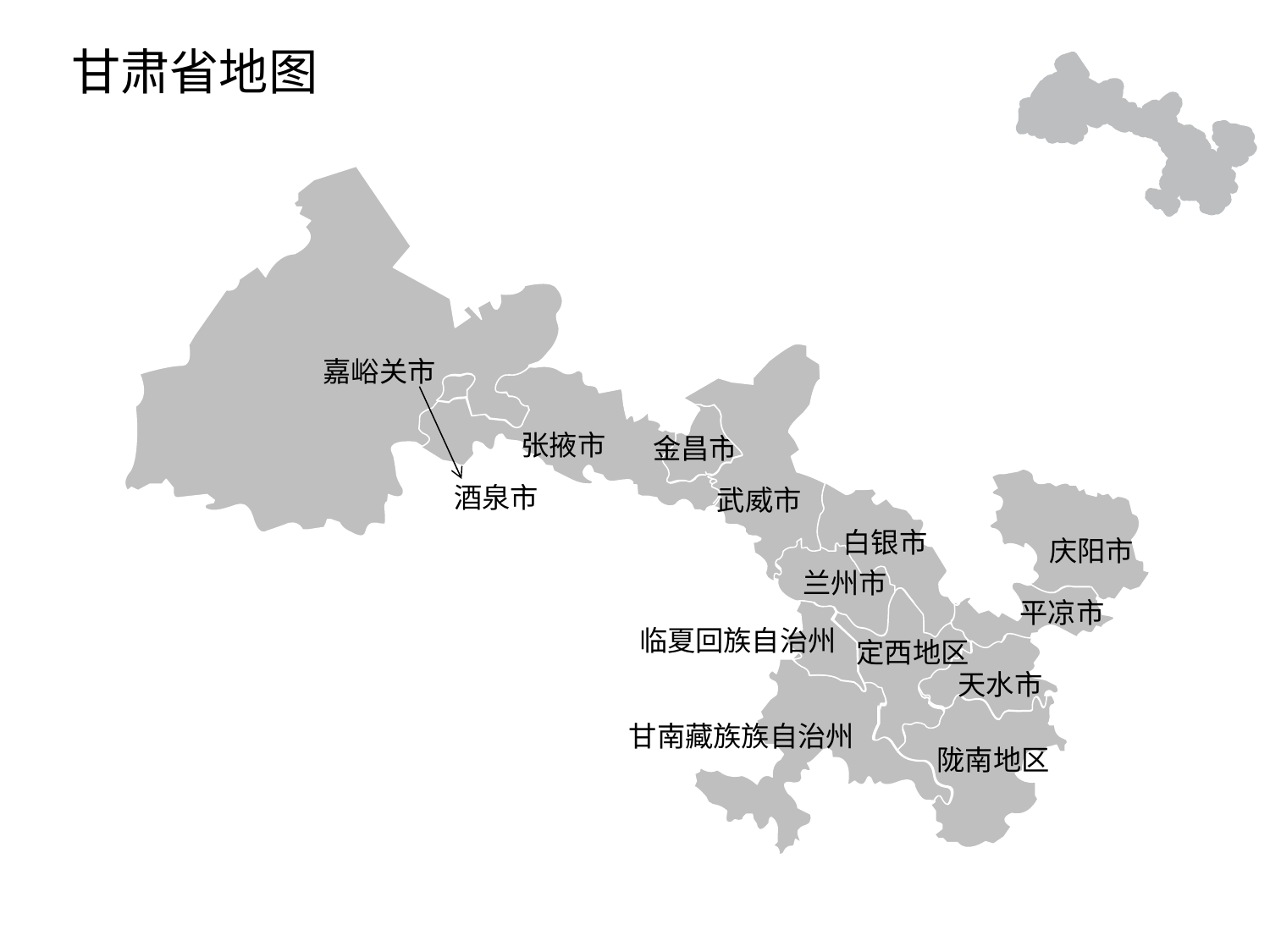

# 甘肃省地图

嘉峪关市

张掖市
金昌市

酒泉市

武威市
白银市
庆阳市

兰州市

平凉市

临夏回族自治州

定西地区

天水市

甘南藏族族自治州
陇南地区